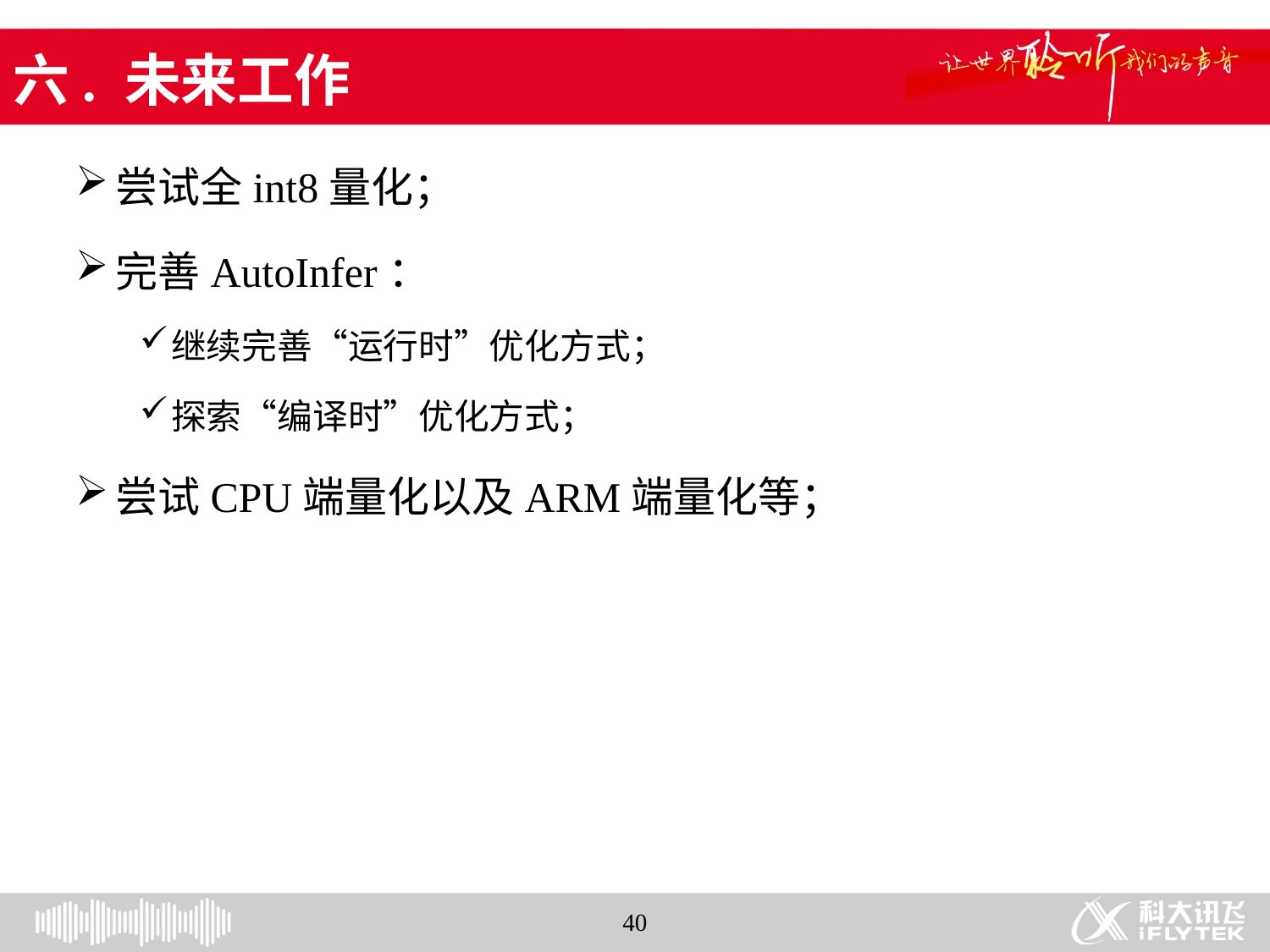

# 六. 未来工作
尝试全int8量化；
完善AutoInfer：
继续完善“运行时”优化方式；
探索“编译时”优化方式；
尝试CPU端量化以及ARM端量化等；

40